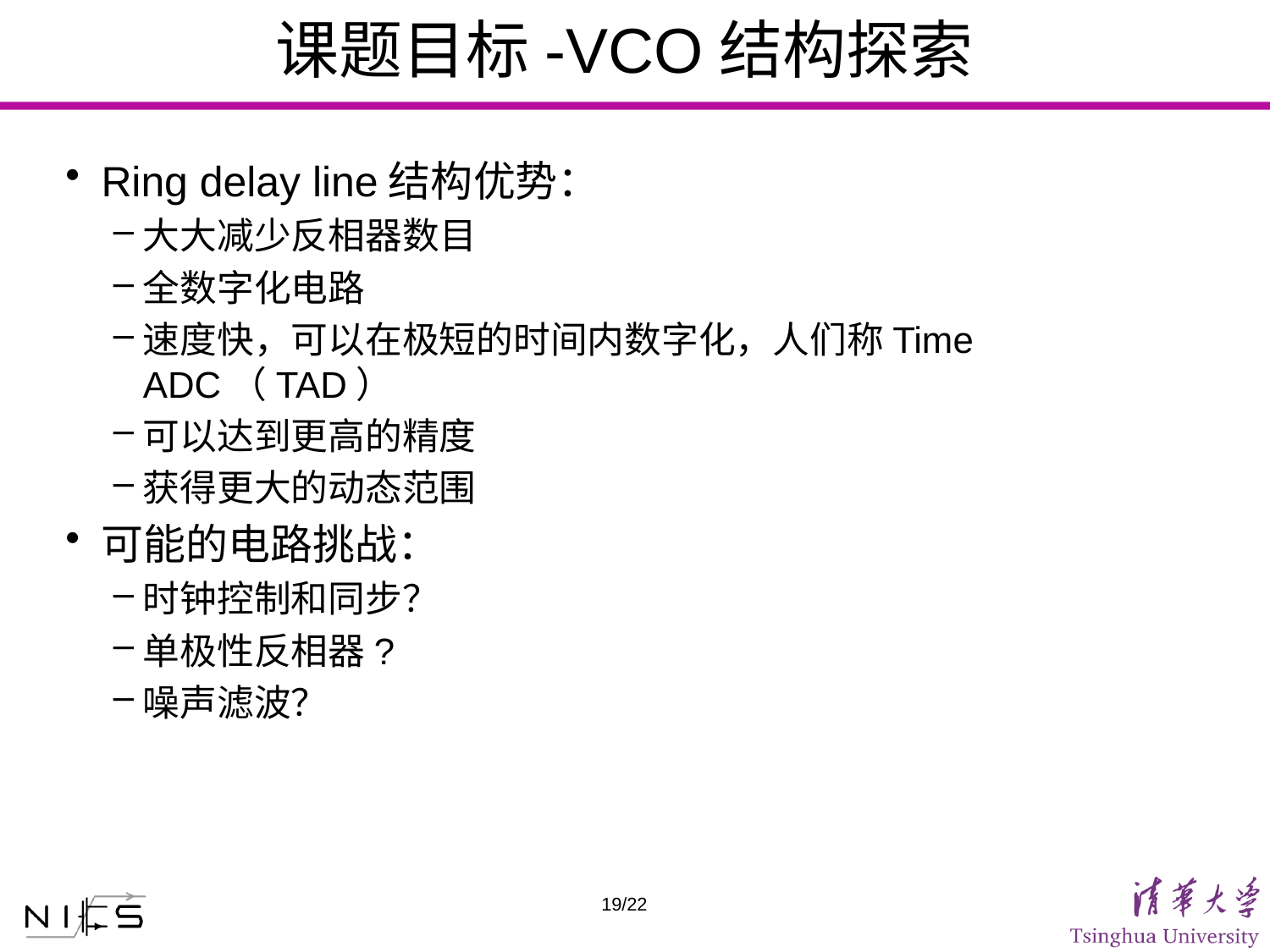

# 课题目标-VCO结构探索
Ring delay line结构优势：
大大减少反相器数目
全数字化电路
速度快，可以在极短的时间内数字化，人们称Time ADC（TAD）
可以达到更高的精度
获得更大的动态范围
可能的电路挑战：
时钟控制和同步？
单极性反相器?
噪声滤波？

19/22